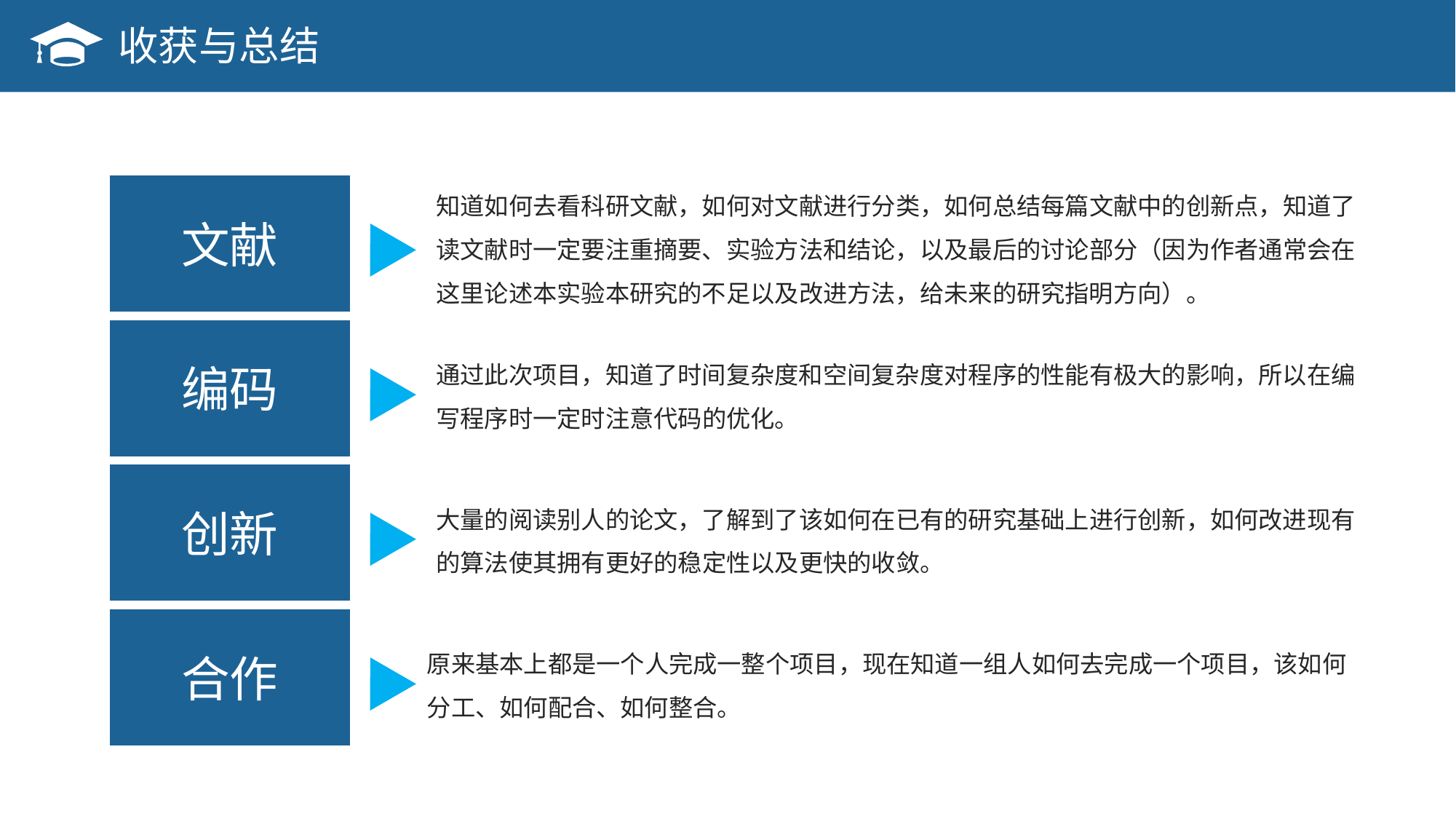

收获与总结

知道如何去看科研文献，如何对文献进行分类，如何总结每篇文献中的创新点，知道了读文献时一定要注重摘要、实验方法和结论，以及最后的讨论部分（因为作者通常会在这里论述本实验本研究的不足以及改进方法，给未来的研究指明方向）。
文献

编码
通过此次项目，知道了时间复杂度和空间复杂度对程序的性能有极大的影响，所以在编写程序时一定时注意代码的优化。

创新
大量的阅读别人的论文，了解到了该如何在已有的研究基础上进行创新，如何改进现有的算法使其拥有更好的稳定性以及更快的收敛。

合作
原来基本上都是一个人完成一整个项目，现在知道一组人如何去完成一个项目，该如何分工、如何配合、如何整合。